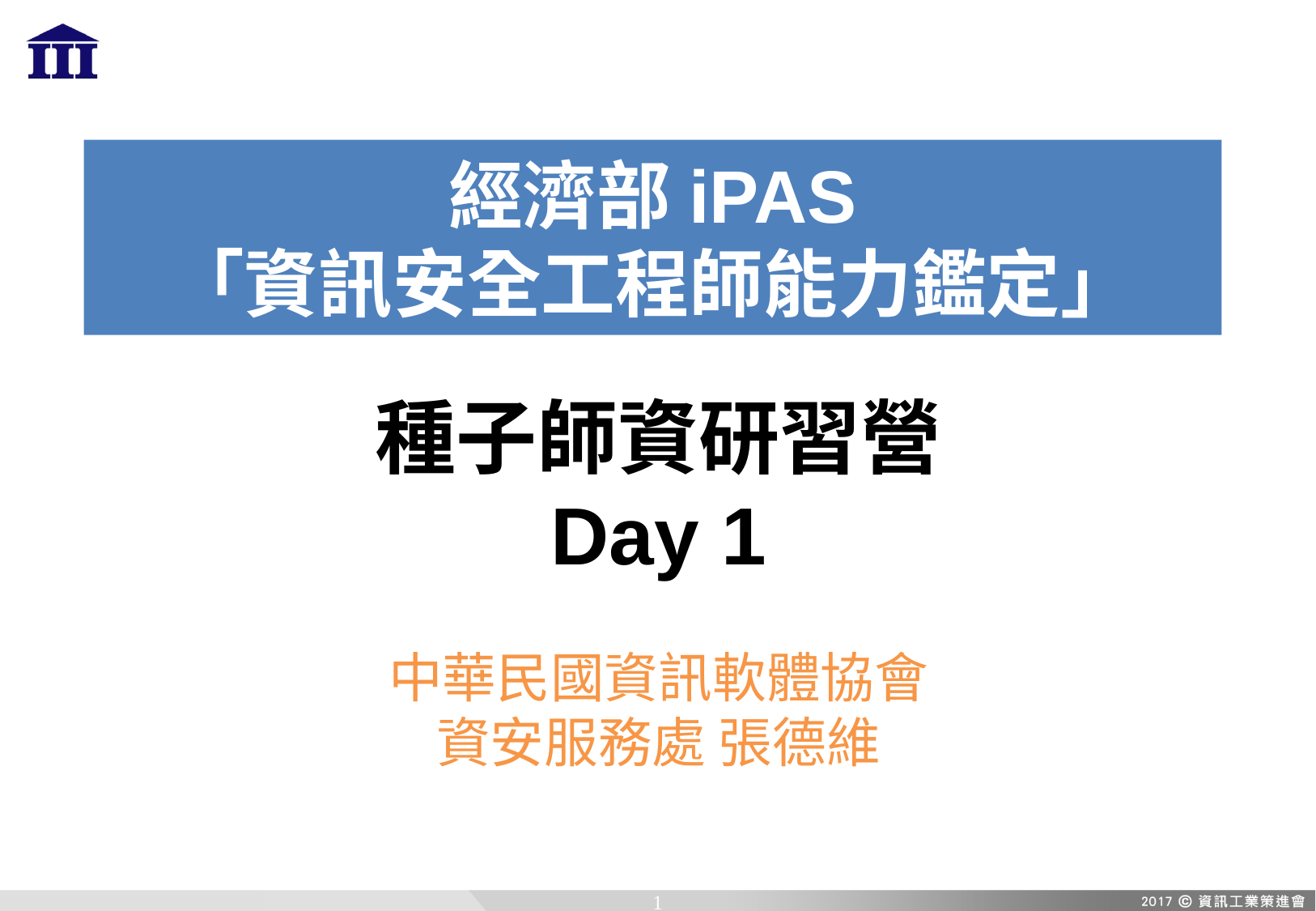

# 經濟部iPAS 「資訊安全工程師能力鑑定」
種子師資研習營
Day 1
中華民國資訊軟體協會
資安服務處 張德維
1